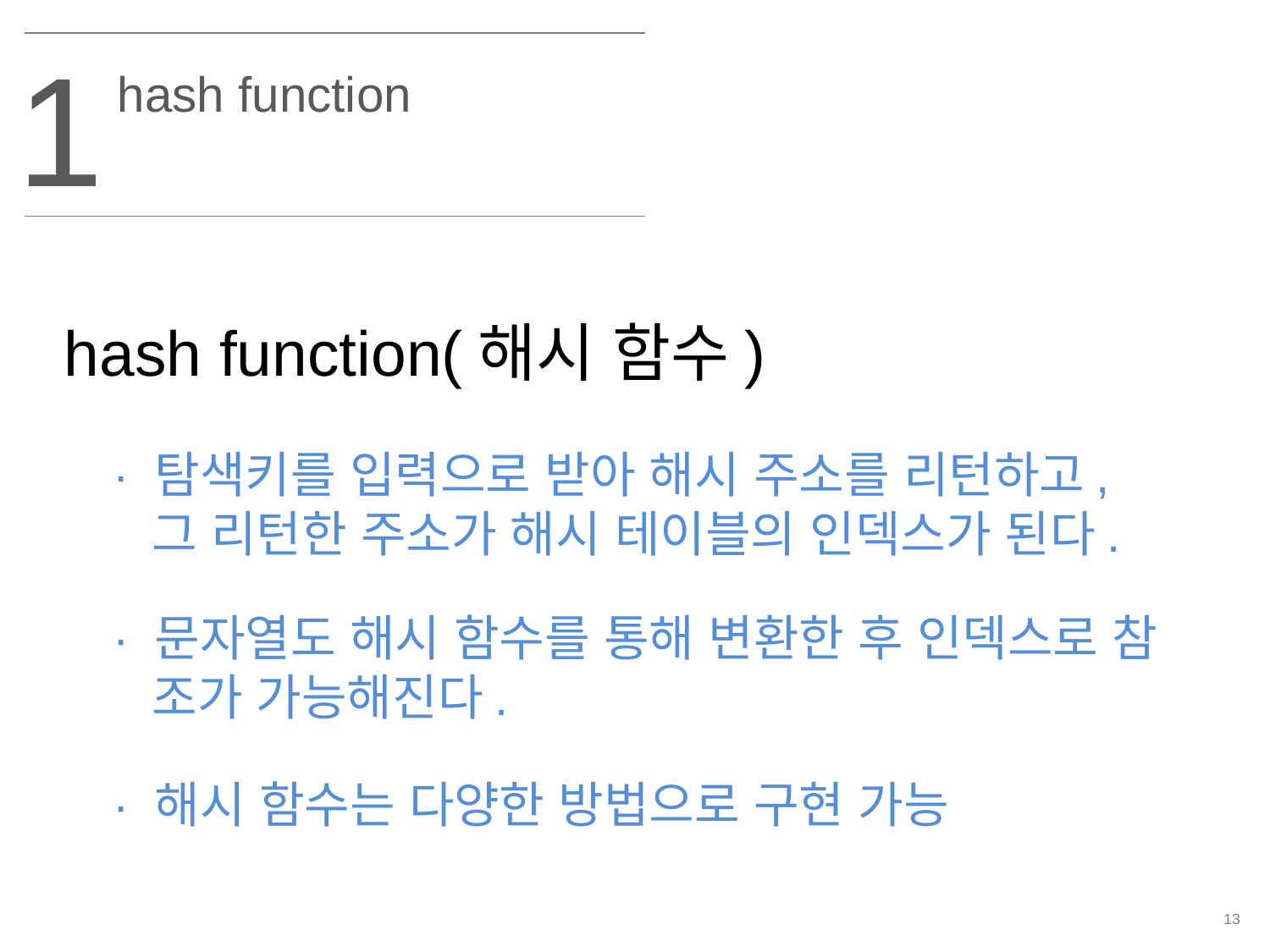

1
hash function
hash function(해시 함수)
· 탐색키를 입력으로 받아 해시 주소를 리턴하고,
  그 리턴한 주소가 해시 테이블의 인덱스가 된다.
· 문자열도 해시 함수를 통해 변환한 후 인덱스로 참
  조가 가능해진다.
· 해시 함수는 다양한 방법으로 구현 가능